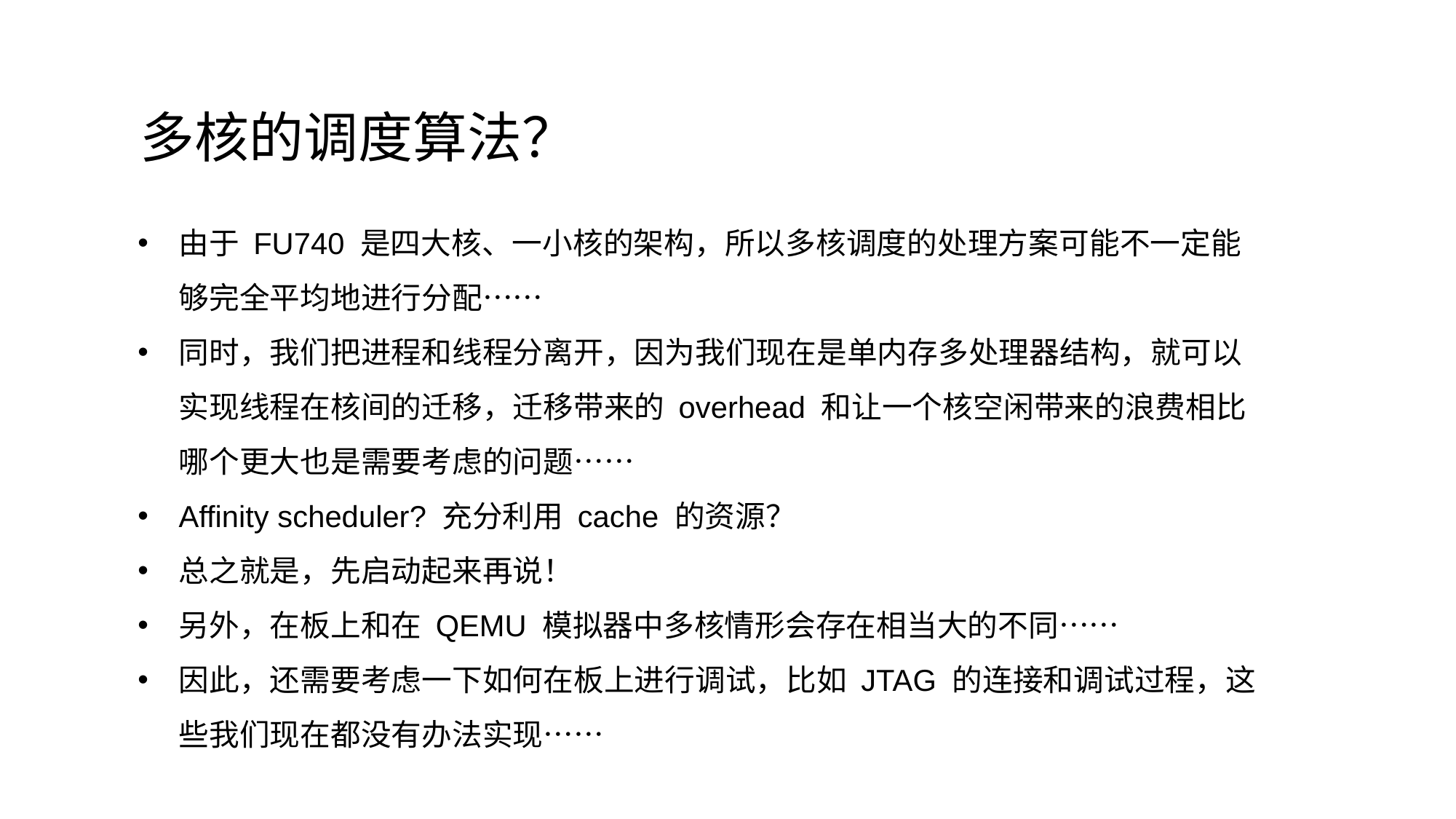

多核的调度算法？
由于 FU740 是四大核、一小核的架构，所以多核调度的处理方案可能不一定能够完全平均地进行分配……
同时，我们把进程和线程分离开，因为我们现在是单内存多处理器结构，就可以实现线程在核间的迁移，迁移带来的 overhead 和让一个核空闲带来的浪费相比哪个更大也是需要考虑的问题……
Affinity scheduler? 充分利用 cache 的资源？
总之就是，先启动起来再说！
另外，在板上和在 QEMU 模拟器中多核情形会存在相当大的不同……
因此，还需要考虑一下如何在板上进行调试，比如 JTAG 的连接和调试过程，这些我们现在都没有办法实现……